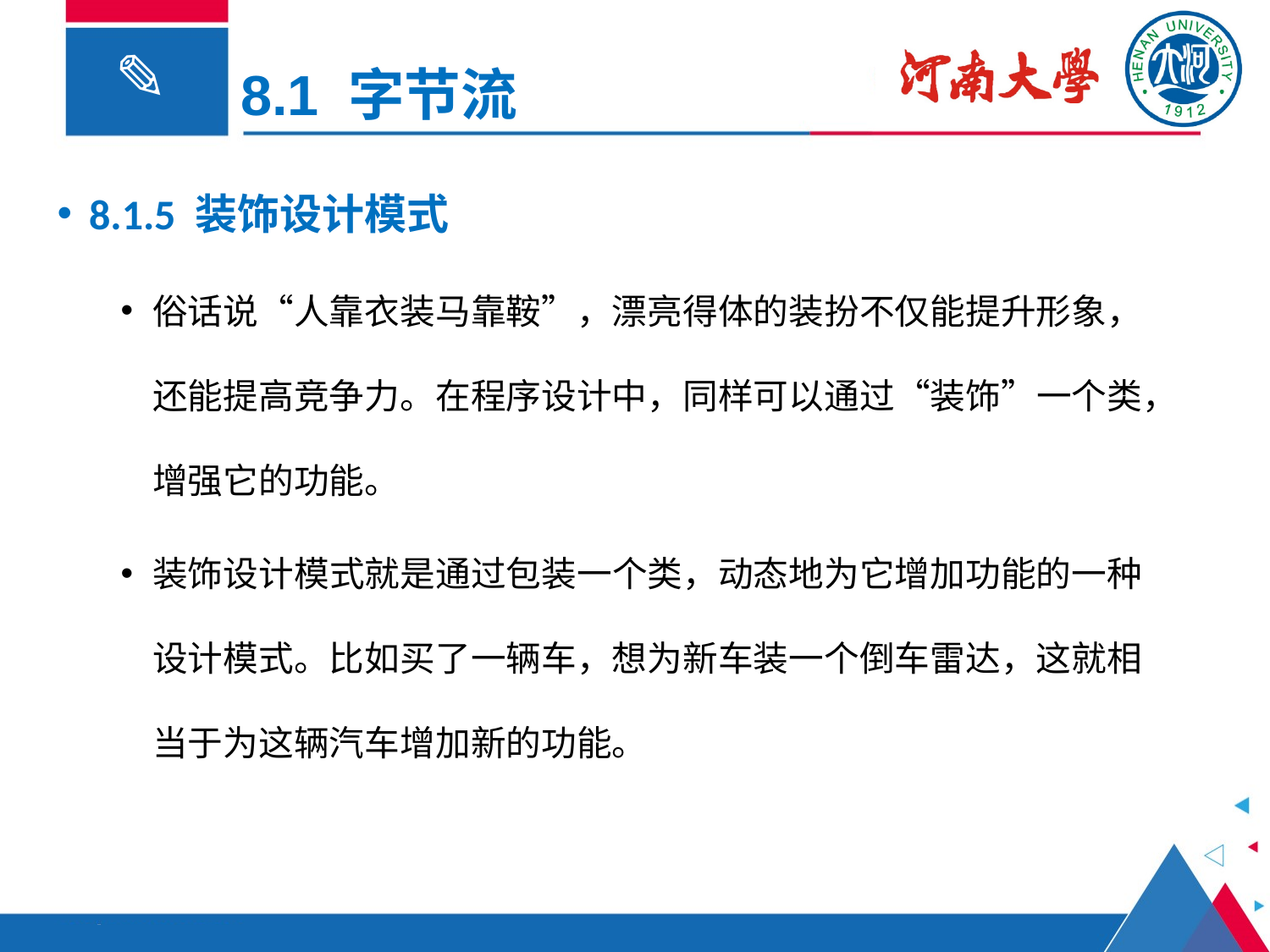

8.1 字节流
8.1.5 装饰设计模式
俗话说“人靠衣装马靠鞍”，漂亮得体的装扮不仅能提升形象，还能提高竞争力。在程序设计中，同样可以通过“装饰”一个类，增强它的功能。
装饰设计模式就是通过包装一个类，动态地为它增加功能的一种设计模式。比如买了一辆车，想为新车装一个倒车雷达，这就相当于为这辆汽车增加新的功能。